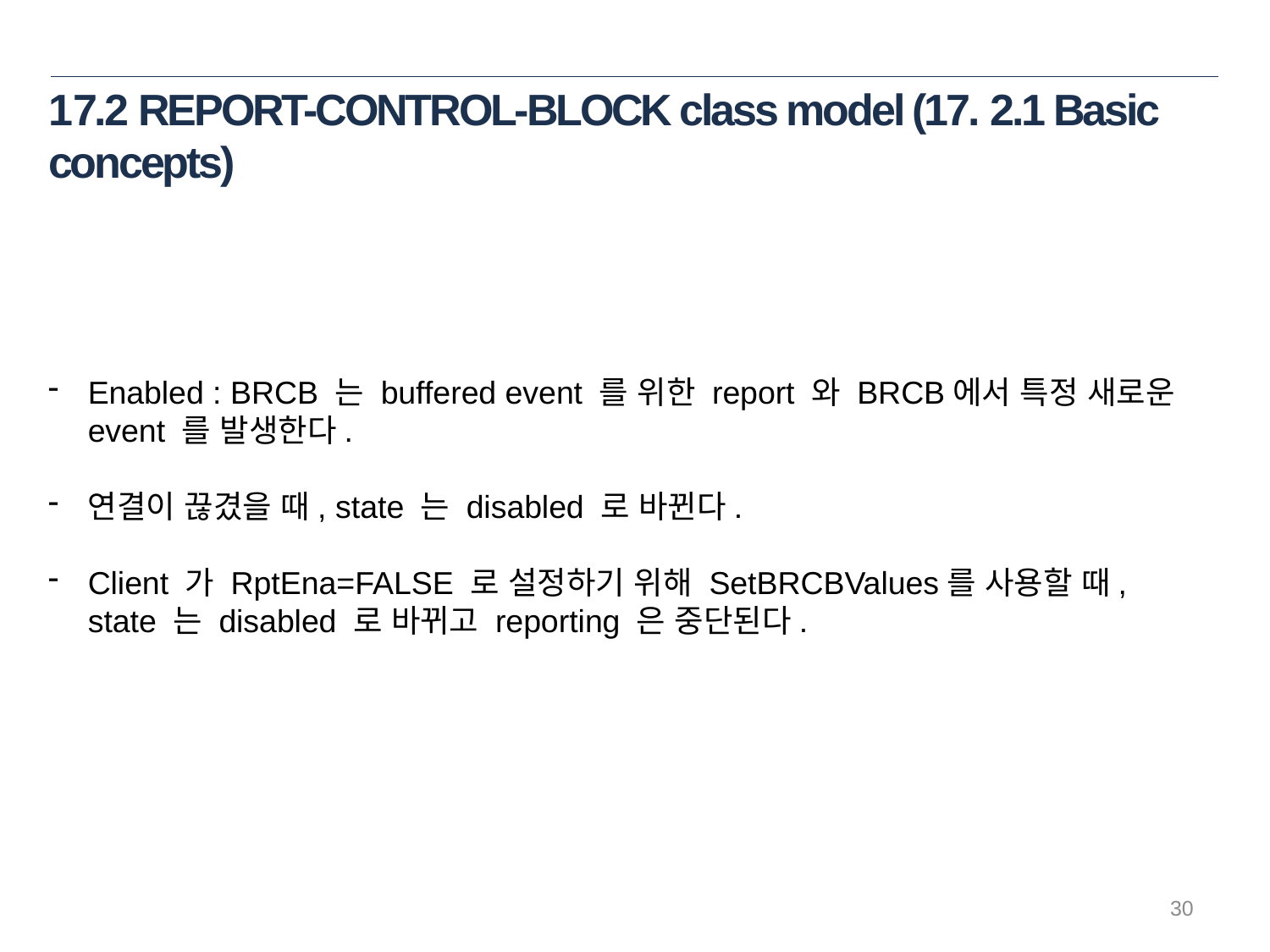

17.2 REPORT-CONTROL-BLOCK class model (17. 2.1 Basic concepts)
Enabled : BRCB 는 buffered event 를 위한 report 와 BRCB에서 특정 새로운 event 를 발생한다.

연결이 끊겼을 때, state 는 disabled 로 바뀐다.

Client 가 RptEna=FALSE 로 설정하기 위해 SetBRCBValues를 사용할 때, state 는 disabled 로 바뀌고 reporting 은 중단된다.

30